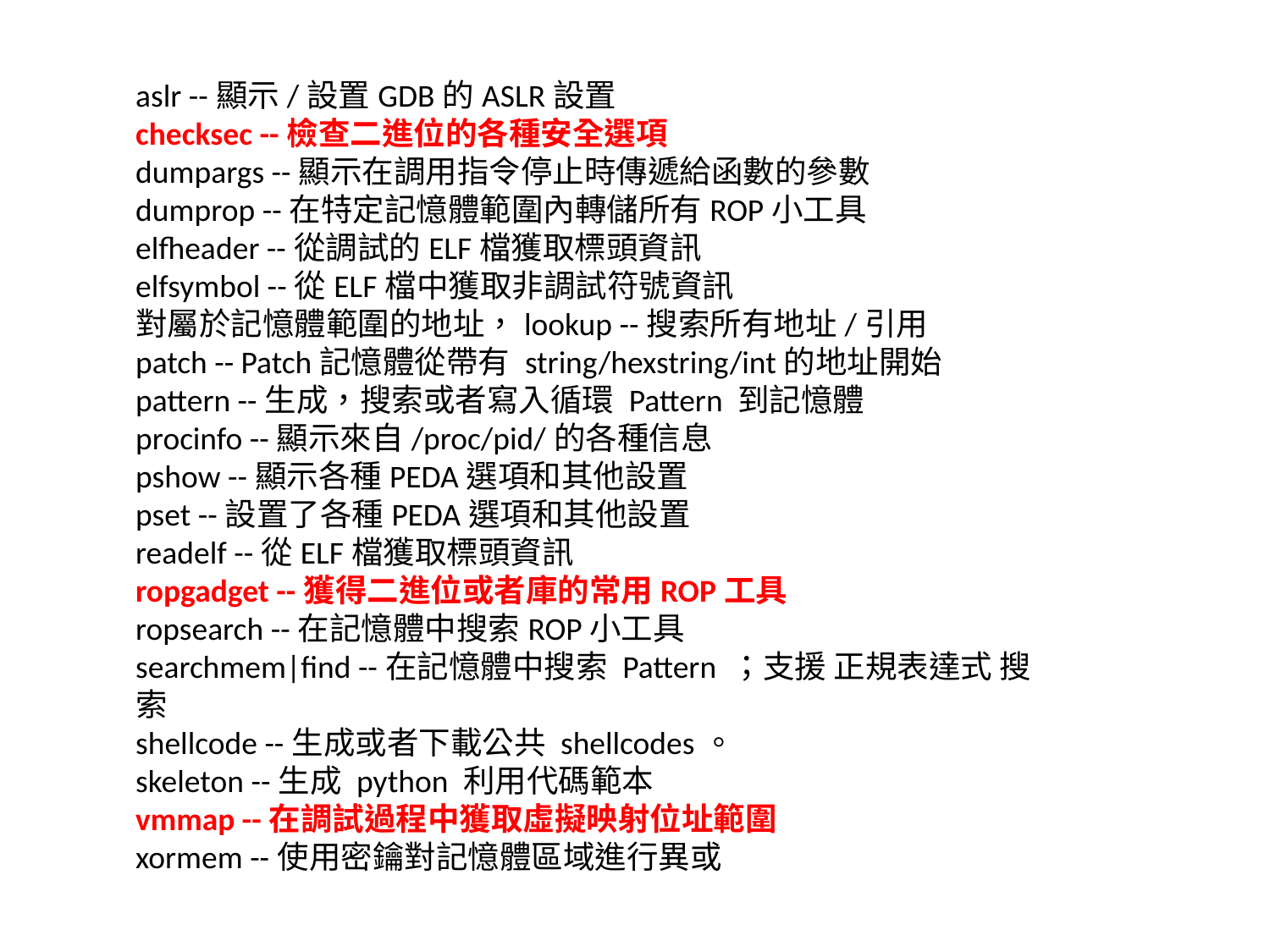

aslr --顯示/設置GDB的ASLR設置
checksec --檢查二進位的各種安全選項
dumpargs --顯示在調用指令停止時傳遞給函數的參數
dumprop --在特定記憶體範圍內轉儲所有ROP小工具
elfheader --從調試的ELF檔獲取標頭資訊
elfsymbol --從ELF檔中獲取非調試符號資訊
對屬於記憶體範圍的地址，lookup --搜索所有地址/引用
patch -- Patch記憶體從帶有 string/hexstring/int的地址開始
pattern --生成，搜索或者寫入循環 Pattern 到記憶體
procinfo --顯示來自/proc/pid/的各種信息
pshow --顯示各種PEDA選項和其他設置
pset --設置了各種PEDA選項和其他設置
readelf --從ELF檔獲取標頭資訊
ropgadget --獲得二進位或者庫的常用ROP工具
ropsearch --在記憶體中搜索ROP小工具
searchmem|find --在記憶體中搜索 Pattern ；支援 正規表達式 搜索
shellcode --生成或者下載公共 shellcodes。
skeleton --生成 python 利用代碼範本
vmmap --在調試過程中獲取虛擬映射位址範圍
xormem --使用密鑰對記憶體區域進行異或